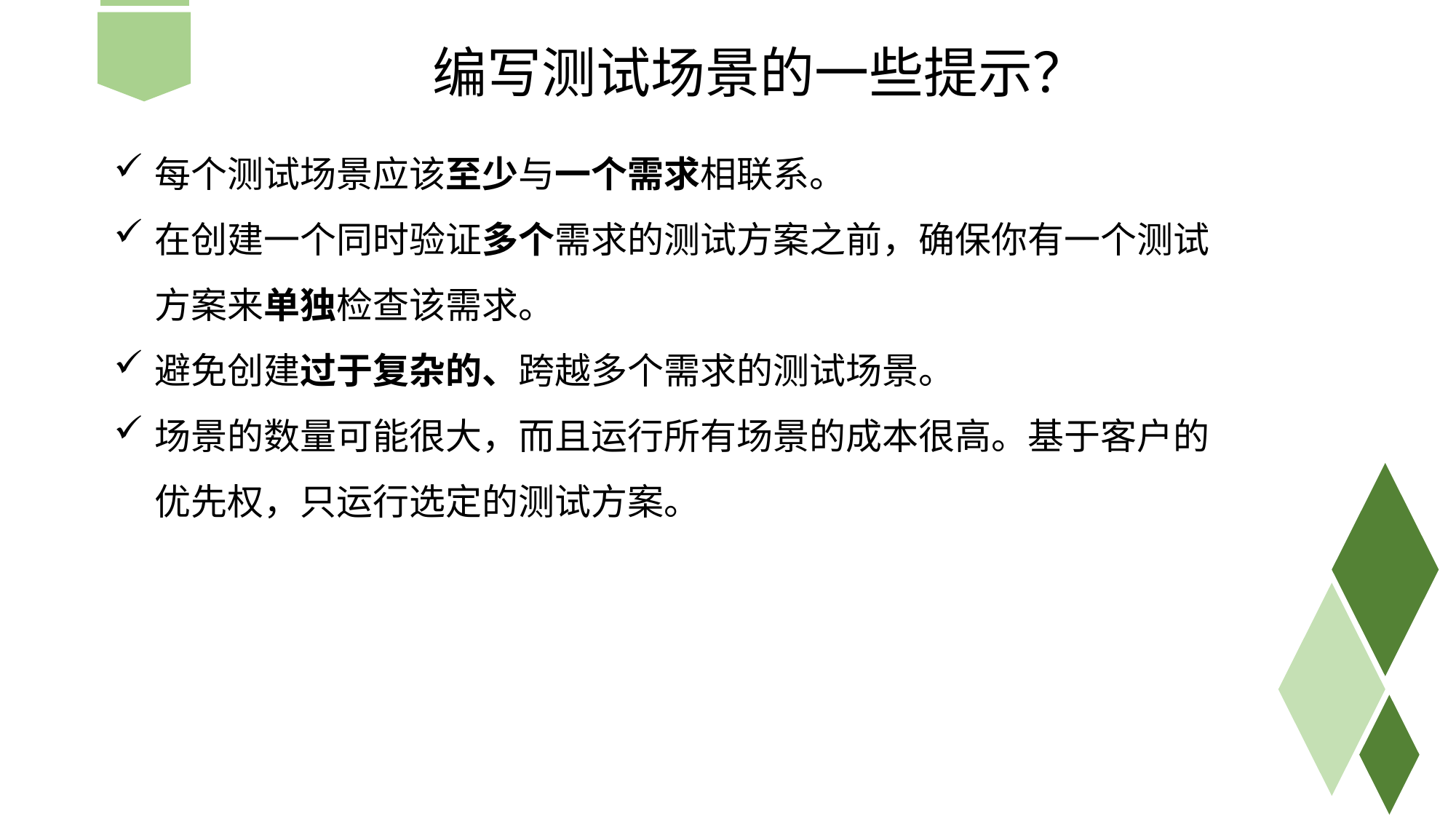

编写测试场景的一些提示？
每个测试场景应该至少与一个需求相联系。
在创建一个同时验证多个需求的测试方案之前，确保你有一个测试方案来单独检查该需求。
避免创建过于复杂的、跨越多个需求的测试场景。
场景的数量可能很大，而且运行所有场景的成本很高。基于客户的优先权，只运行选定的测试方案。

44